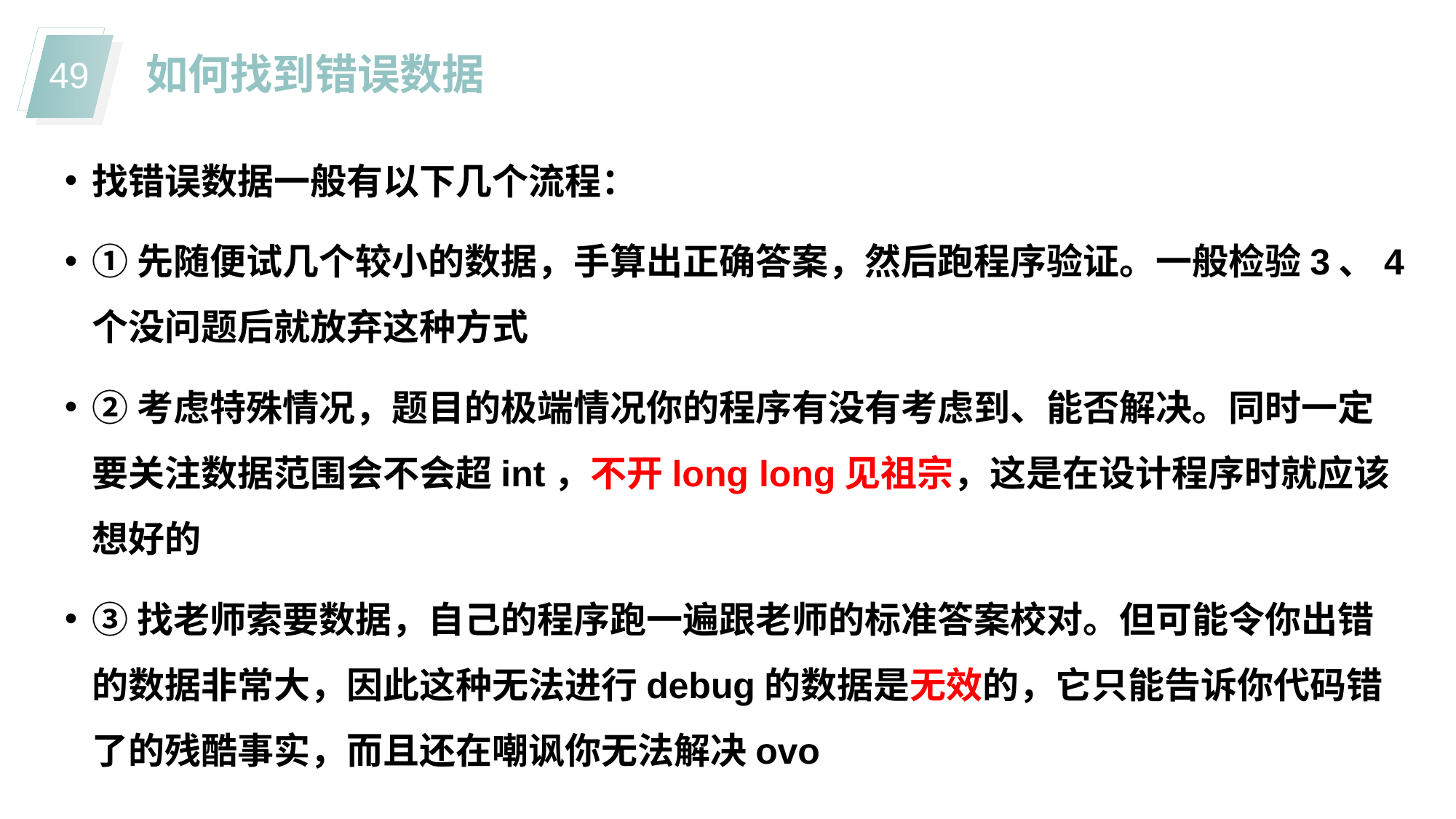

如何找到错误数据
找错误数据一般有以下几个流程：
①先随便试几个较小的数据，手算出正确答案，然后跑程序验证。一般检验3、4个没问题后就放弃这种方式
②考虑特殊情况，题目的极端情况你的程序有没有考虑到、能否解决。同时一定要关注数据范围会不会超int，不开long long见祖宗，这是在设计程序时就应该想好的
③找老师索要数据，自己的程序跑一遍跟老师的标准答案校对。但可能令你出错的数据非常大，因此这种无法进行debug的数据是无效的，它只能告诉你代码错了的残酷事实，而且还在嘲讽你无法解决ovo